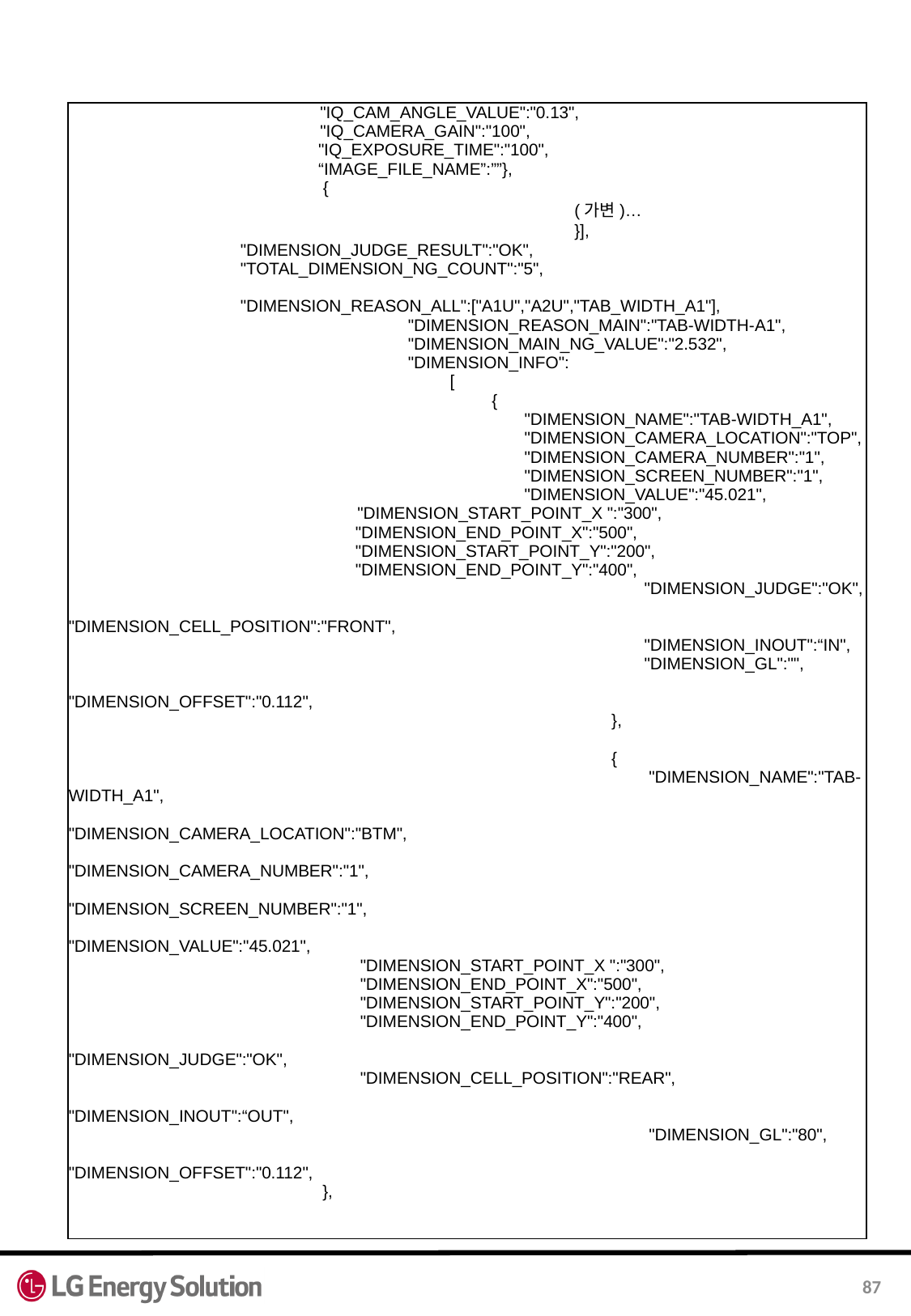

| "IQ\_CAM\_ANGLE\_VALUE":"0.13", "IQ\_CAMERA\_GAIN":"100", "IQ\_EXPOSURE\_TIME":"100", “IMAGE\_FILE\_NAME”:””}, { (가변)… }], "DIMENSION\_JUDGE\_RESULT":"OK", "TOTAL\_DIMENSION\_NG\_COUNT":"5", "DIMENSION\_REASON\_ALL":["A1U","A2U","TAB\_WIDTH\_A1"], "DIMENSION\_REASON\_MAIN":"TAB-WIDTH-A1", "DIMENSION\_MAIN\_NG\_VALUE":"2.532", "DIMENSION\_INFO": [ { "DIMENSION\_NAME":"TAB-WIDTH\_A1", "DIMENSION\_CAMERA\_LOCATION":"TOP", "DIMENSION\_CAMERA\_NUMBER":"1", "DIMENSION\_SCREEN\_NUMBER":"1", "DIMENSION\_VALUE":"45.021", "DIMENSION\_START\_POINT\_X ":"300", "DIMENSION\_END\_POINT\_X":"500", "DIMENSION\_START\_POINT\_Y":"200", "DIMENSION\_END\_POINT\_Y":"400", "DIMENSION\_JUDGE":"OK", "DIMENSION\_CELL\_POSITION":"FRONT", "DIMENSION\_INOUT":“IN", "DIMENSION\_GL":"", "DIMENSION\_OFFSET":"0.112", }, { "DIMENSION\_NAME":"TAB-WIDTH\_A1", "DIMENSION\_CAMERA\_LOCATION":"BTM", "DIMENSION\_CAMERA\_NUMBER":"1", "DIMENSION\_SCREEN\_NUMBER":"1", "DIMENSION\_VALUE":"45.021", "DIMENSION\_START\_POINT\_X ":"300", "DIMENSION\_END\_POINT\_X":"500", "DIMENSION\_START\_POINT\_Y":"200", "DIMENSION\_END\_POINT\_Y":"400", "DIMENSION\_JUDGE":"OK", "DIMENSION\_CELL\_POSITION":"REAR", "DIMENSION\_INOUT":“OUT", "DIMENSION\_GL":"80", "DIMENSION\_OFFSET":"0.112", }, |
| --- |
87